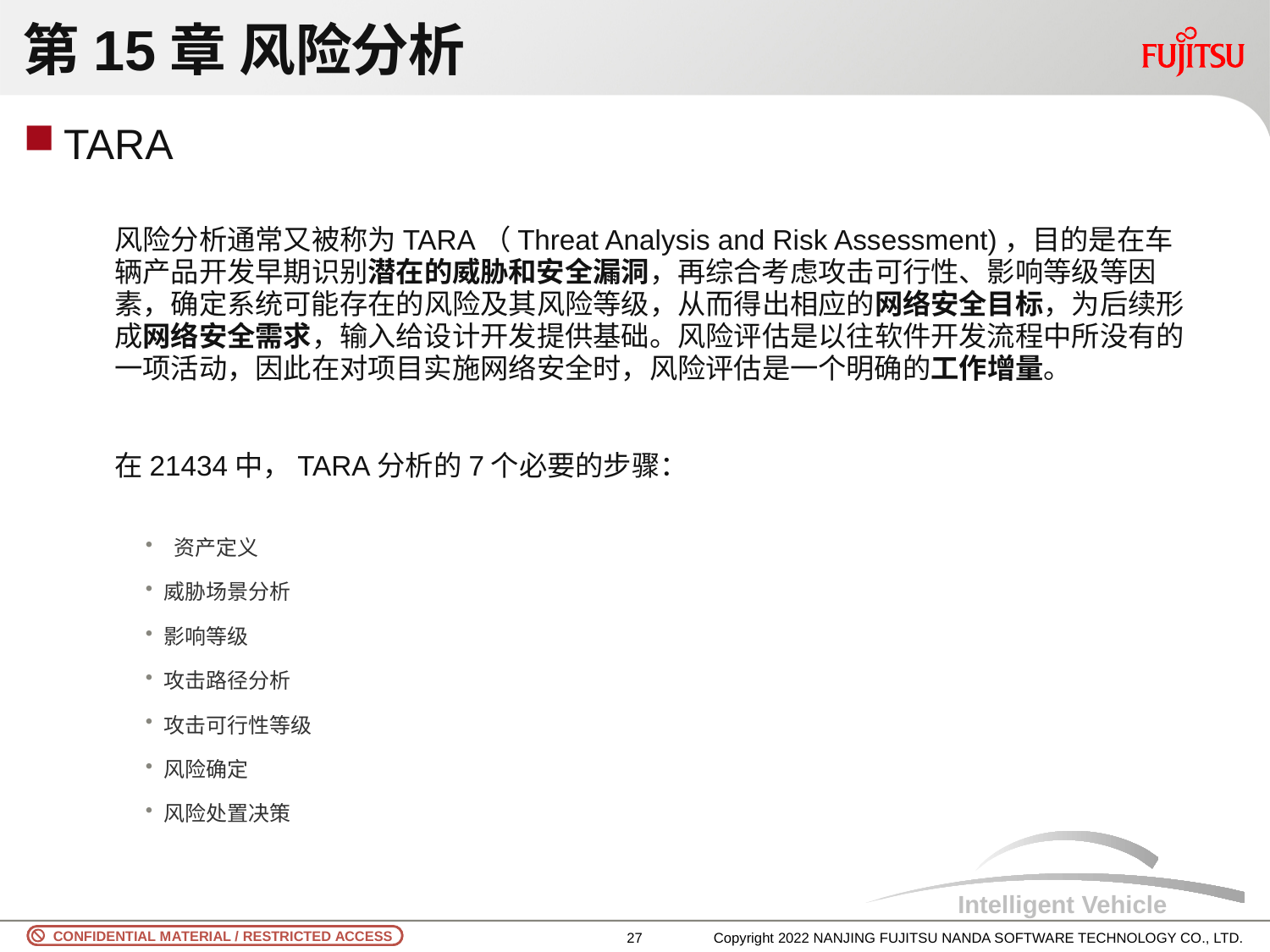

# 第15章 风险分析
TARA

风险分析通常又被称为TARA（Threat Analysis and Risk Assessment)，目的是在车辆产品开发早期识别潜在的威胁和安全漏洞，再综合考虑攻击可行性、影响等级等因素，确定系统可能存在的风险及其风险等级，从而得出相应的网络安全目标，为后续形成网络安全需求，输入给设计开发提供基础。风险评估是以往软件开发流程中所没有的一项活动，因此在对项目实施网络安全时，风险评估是一个明确的工作增量。

在21434中，TARA分析的7个必要的步骤：
 资产定义
威胁场景分析
影响等级
攻击路径分析
攻击可行性等级
风险确定
风险处置决策

27
Copyright 2022 NANJING FUJITSU NANDA SOFTWARE TECHNOLOGY CO., LTD.